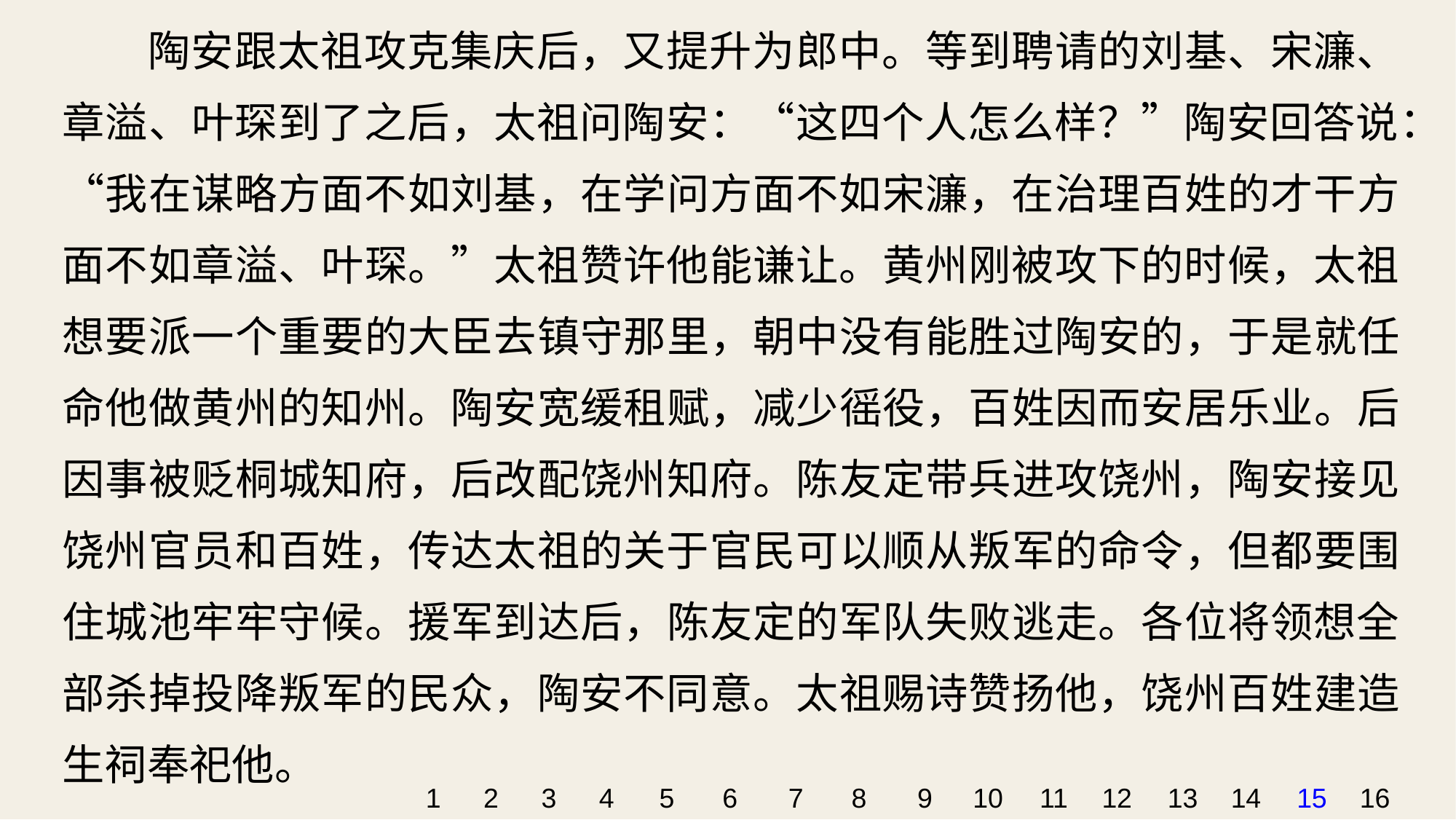

陶安跟太祖攻克集庆后，又提升为郎中。等到聘请的刘基、宋濂、章溢、叶琛到了之后，太祖问陶安：“这四个人怎么样？”陶安回答说：“我在谋略方面不如刘基，在学问方面不如宋濂，在治理百姓的才干方面不如章溢、叶琛。”太祖赞许他能谦让。黄州刚被攻下的时候，太祖想要派一个重要的大臣去镇守那里，朝中没有能胜过陶安的，于是就任命他做黄州的知州。陶安宽缓租赋，减少徭役，百姓因而安居乐业。后因事被贬桐城知府，后改配饶州知府。陈友定带兵进攻饶州，陶安接见饶州官员和百姓，传达太祖的关于官民可以顺从叛军的命令，但都要围住城池牢牢守候。援军到达后，陈友定的军队失败逃走。各位将领想全部杀掉投降叛军的民众，陶安不同意。太祖赐诗赞扬他，饶州百姓建造生祠奉祀他。
1
2
3
4
5
6
7
8
9
10
11
12
13
14
15
16